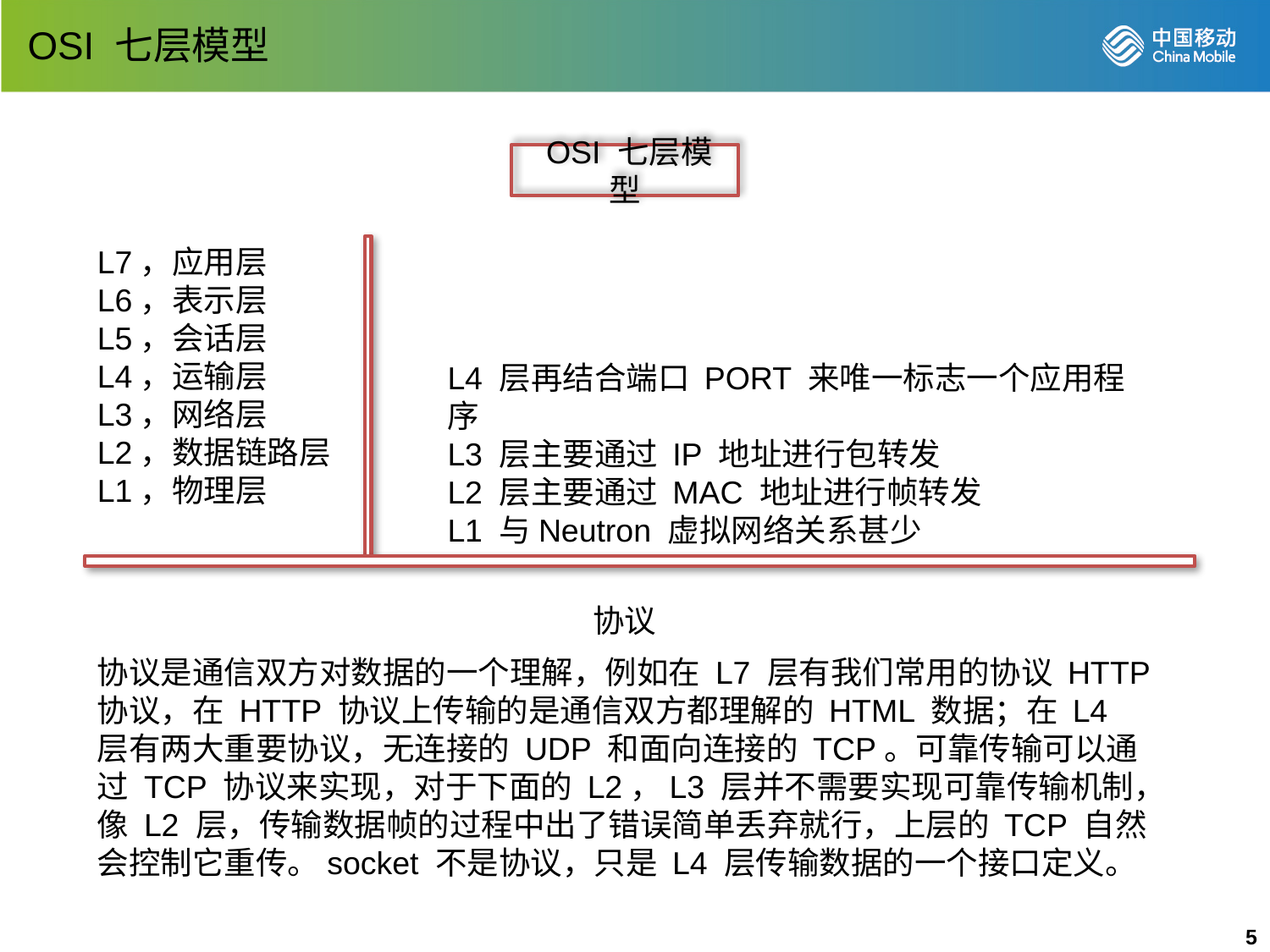

# OSI 七层模型
 OSI 七层模型
L7，应用层
L6，表示层
L5，会话层
L4，运输层
L3，网络层
L2，数据链路层
L1，物理层

L4 层再结合端口 PORT 来唯一标志一个应用程序
L3 层主要通过 IP 地址进行包转发
L2 层主要通过 MAC 地址进行帧转发
L1 与Neutron 虚拟网络关系甚少

协议
协议是通信双方对数据的一个理解，例如在 L7 层有我们常用的协议 HTTP 协议，在 HTTP 协议上传输的是通信双方都理解的 HTML 数据；在 L4 层有两大重要协议，无连接的 UDP 和面向连接的 TCP。可靠传输可以通过 TCP 协议来实现，对于下面的 L2，L3 层并不需要实现可靠传输机制，像 L2 层，传输数据帧的过程中出了错误简单丢弃就行，上层的 TCP 自然会控制它重传。socket 不是协议，只是 L4 层传输数据的一个接口定义。